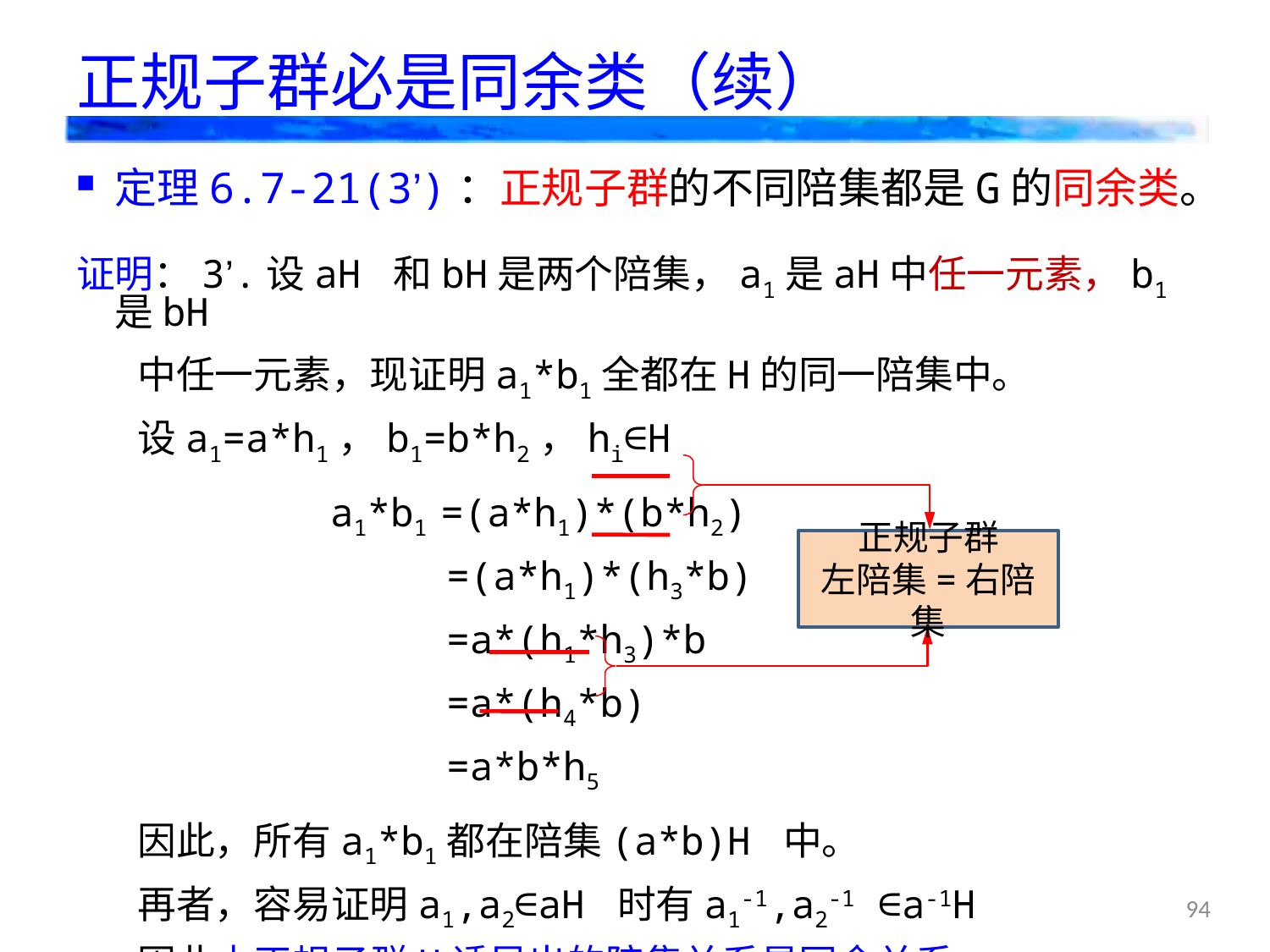

正规子群必是同余类（续）
定理6.7-21(3’)：正规子群的不同陪集都是G的同余类。
证明：3’.设aH 和bH是两个陪集，a1是aH中任一元素，b1是bH
      中任一元素，现证明a1*b1全都在H的同一陪集中。
      设a1=a*h1，b1=b*h2，hi∈H
a1*b1 =(a*h1)*(b*h2)
     =(a*h1)*(h3*b)
     =a*(h1*h3)*b
     =a*(h4*b)
     =a*b*h5
      因此，所有a1*b1都在陪集(a*b)H 中。
      再者，容易证明a1,a2∈aH 时有a1-1,a2-1 ∈a-1H
      因此由正规子群H诱导出的陪集关系是同余关系。

正规子群
左陪集=右陪集

94